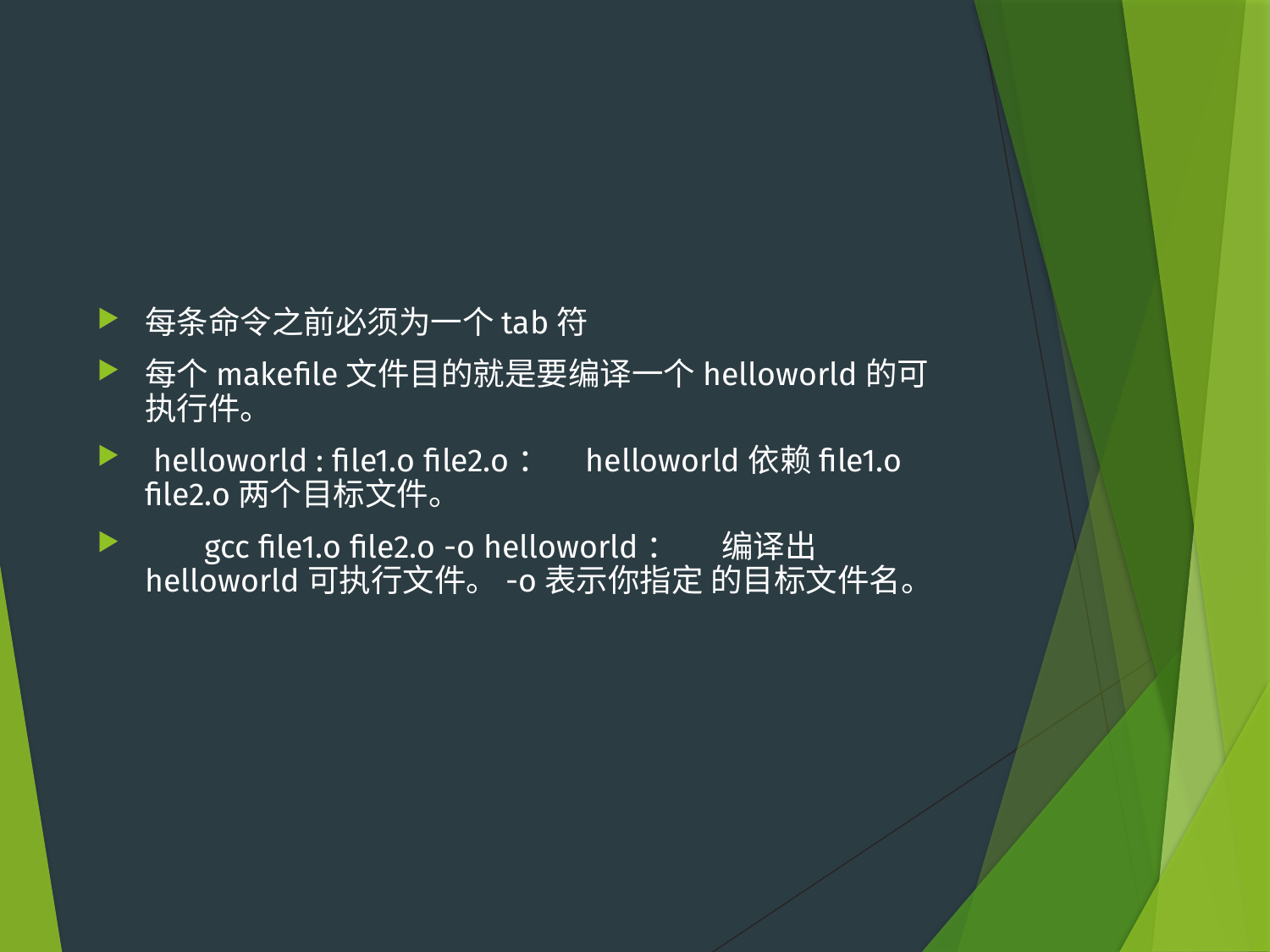

#
每条命令之前必须为一个tab符
每个makefile文件目的就是要编译一个helloworld的可执行件。
 helloworld : file1.o file2.o：    helloworld依赖file1.o file2.o两个目标文件。
       gcc file1.o file2.o -o helloworld：      编译出helloworld可执行文件。-o表示你指定 的目标文件名。